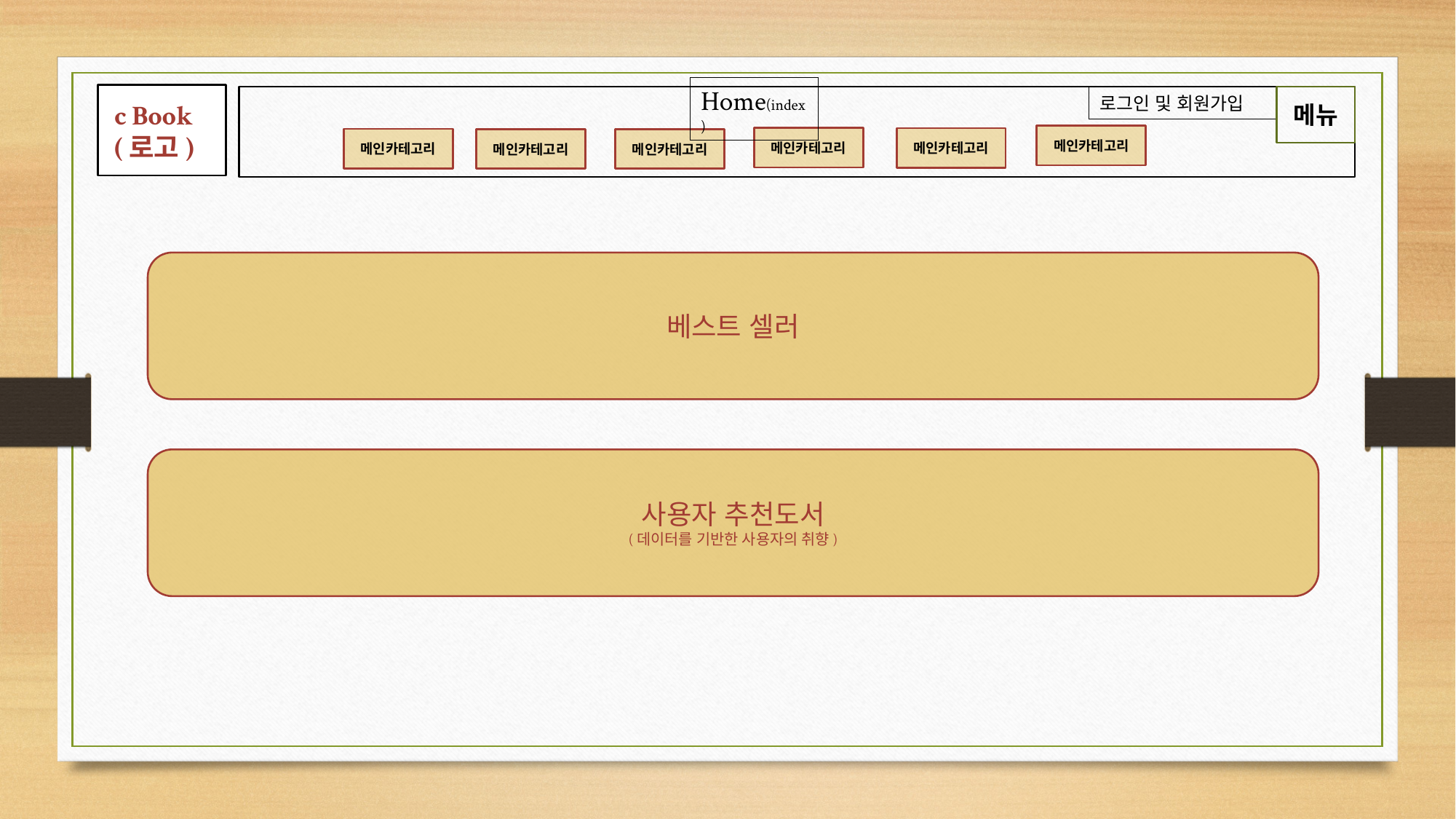

Home(index)
 c Book
 (로고)

로그인 및 회원가입
메뉴
메인카테고리
메인카테고리
메인카테고리
메인카테고리
메인카테고리
메인카테고리
베스트 셀러
사용자 추천도서
(데이터를 기반한 사용자의 취향)